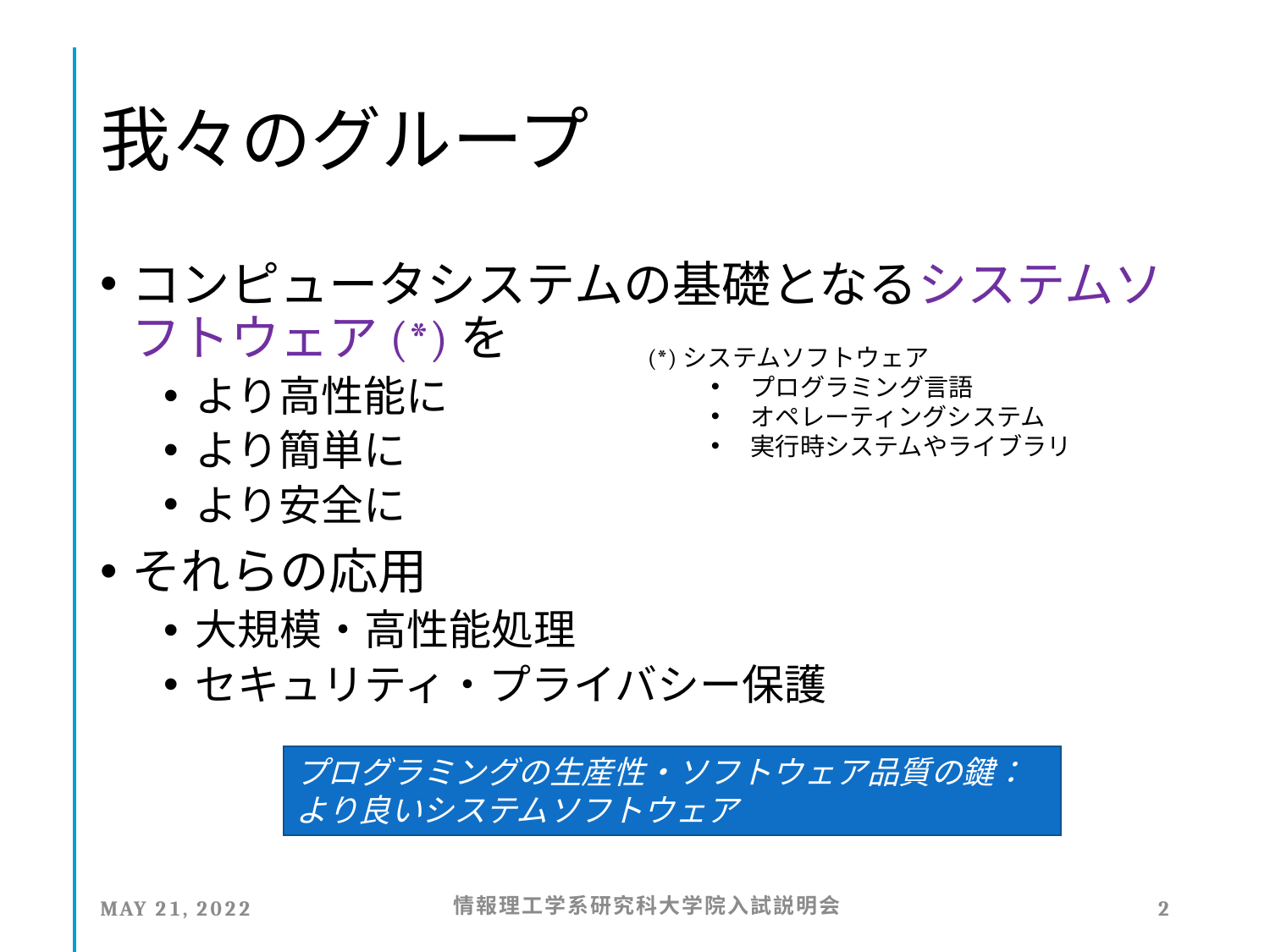

# 我々のグループ
コンピュータシステムの基礎となるシステムソフトウェア(*)を
より高性能に
より簡単に
より安全に
それらの応用
大規模・高性能処理
セキュリティ・プライバシー保護
(*)システムソフトウェア
プログラミング言語
オペレーティングシステム
実行時システムやライブラリ
プログラミングの生産性・ソフトウェア品質の鍵：
より良いシステムソフトウェア
May 21, 2022
情報理工学系研究科大学院入試説明会
2